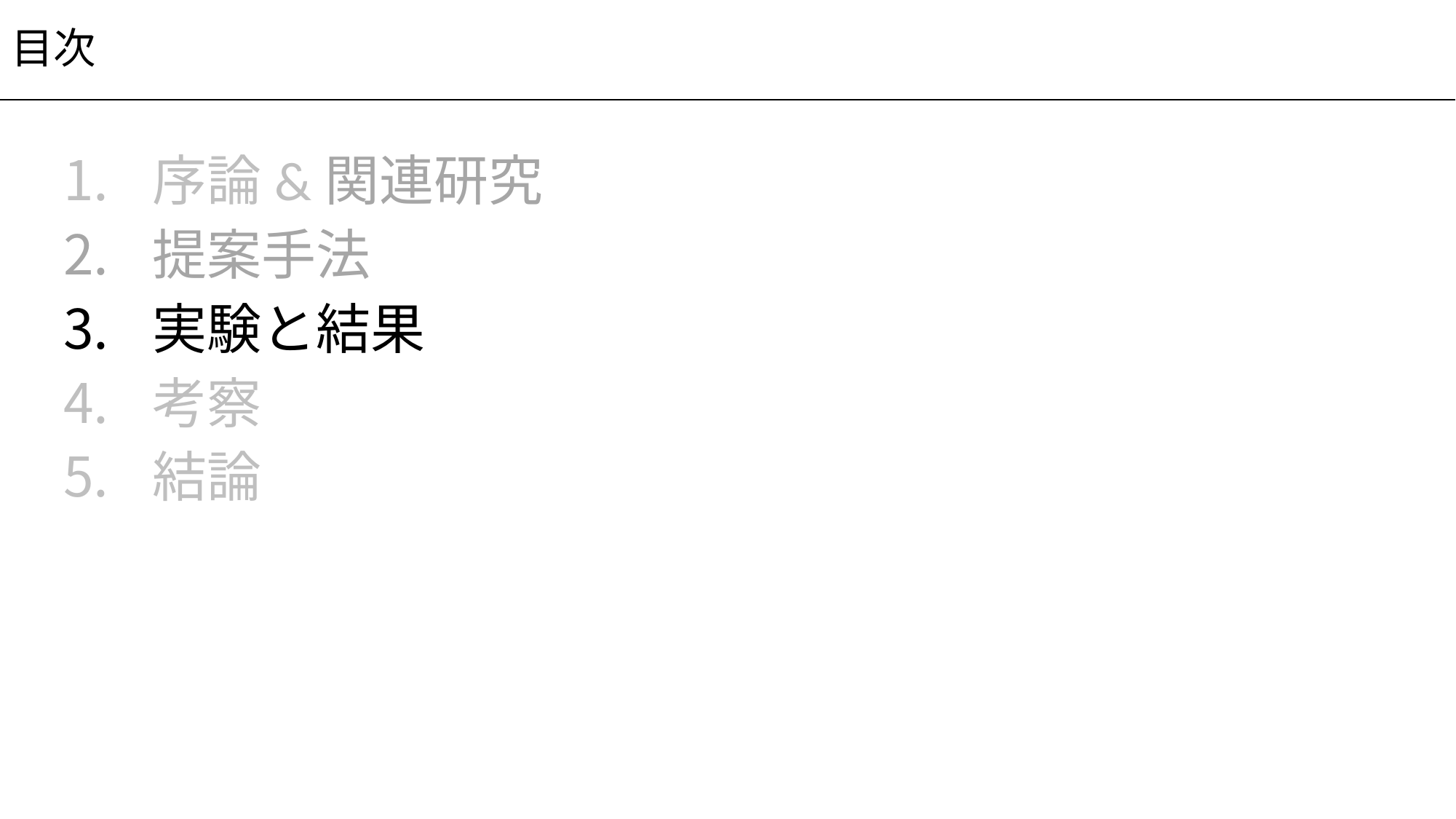

# 目次
序論&関連研究
提案手法
実験と結果
考察
結論